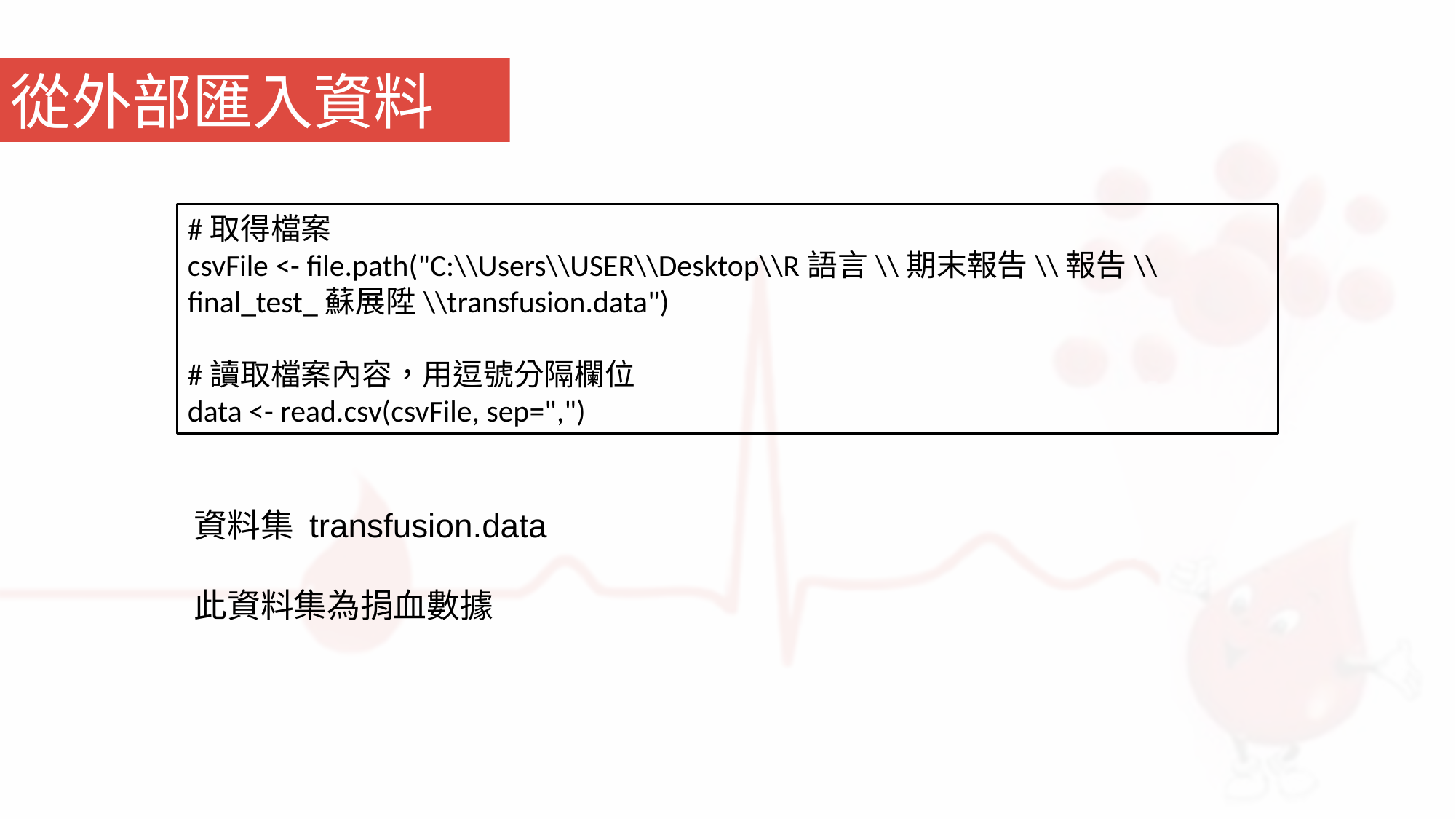

從外部匯入資料
#取得檔案
csvFile <- file.path("C:\\Users\\USER\\Desktop\\R語言\\期末報告\\報告\\final_test_蘇展陞\\transfusion.data")

#讀取檔案內容，用逗號分隔欄位
data <- read.csv(csvFile, sep=",")
資料集 transfusion.data

此資料集為捐血數據